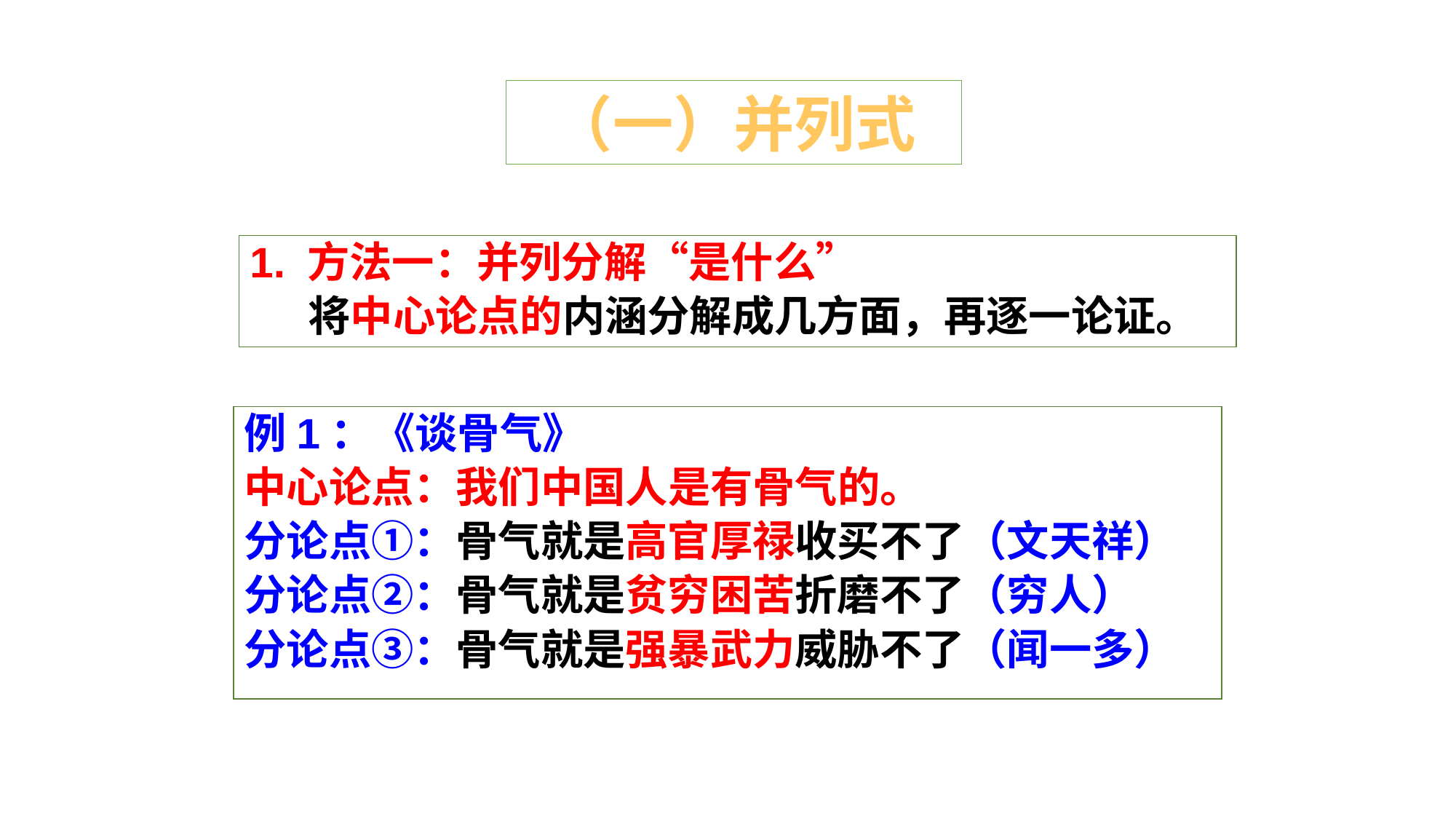

（一）并列式
1. 方法一：并列分解“是什么”
     将中心论点的内涵分解成几方面，再逐一论证。
例1：《谈骨气》
中心论点：我们中国人是有骨气的。
分论点①：骨气就是高官厚禄收买不了（文天祥）
分论点②：骨气就是贫穷困苦折磨不了（穷人）
分论点③：骨气就是强暴武力威胁不了（闻一多）